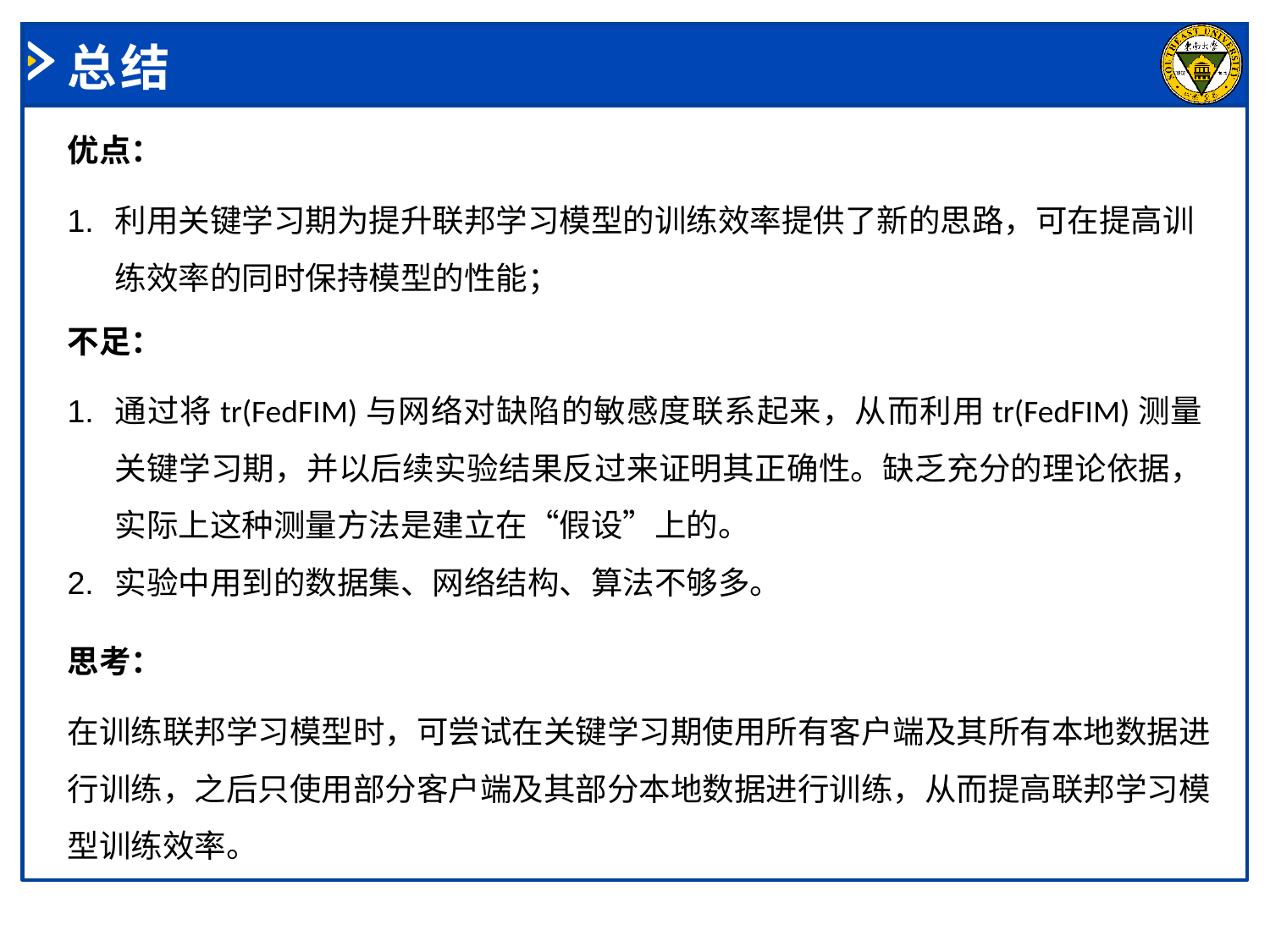

# 总结
优点：
利用关键学习期为提升联邦学习模型的训练效率提供了新的思路，可在提高训练效率的同时保持模型的性能；
不足：
通过将tr(FedFIM)与网络对缺陷的敏感度联系起来，从而利用tr(FedFIM)测量关键学习期，并以后续实验结果反过来证明其正确性。缺乏充分的理论依据，实际上这种测量方法是建立在“假设”上的。
实验中用到的数据集、网络结构、算法不够多。
思考：
在训练联邦学习模型时，可尝试在关键学习期使用所有客户端及其所有本地数据进行训练，之后只使用部分客户端及其部分本地数据进行训练，从而提高联邦学习模型训练效率。